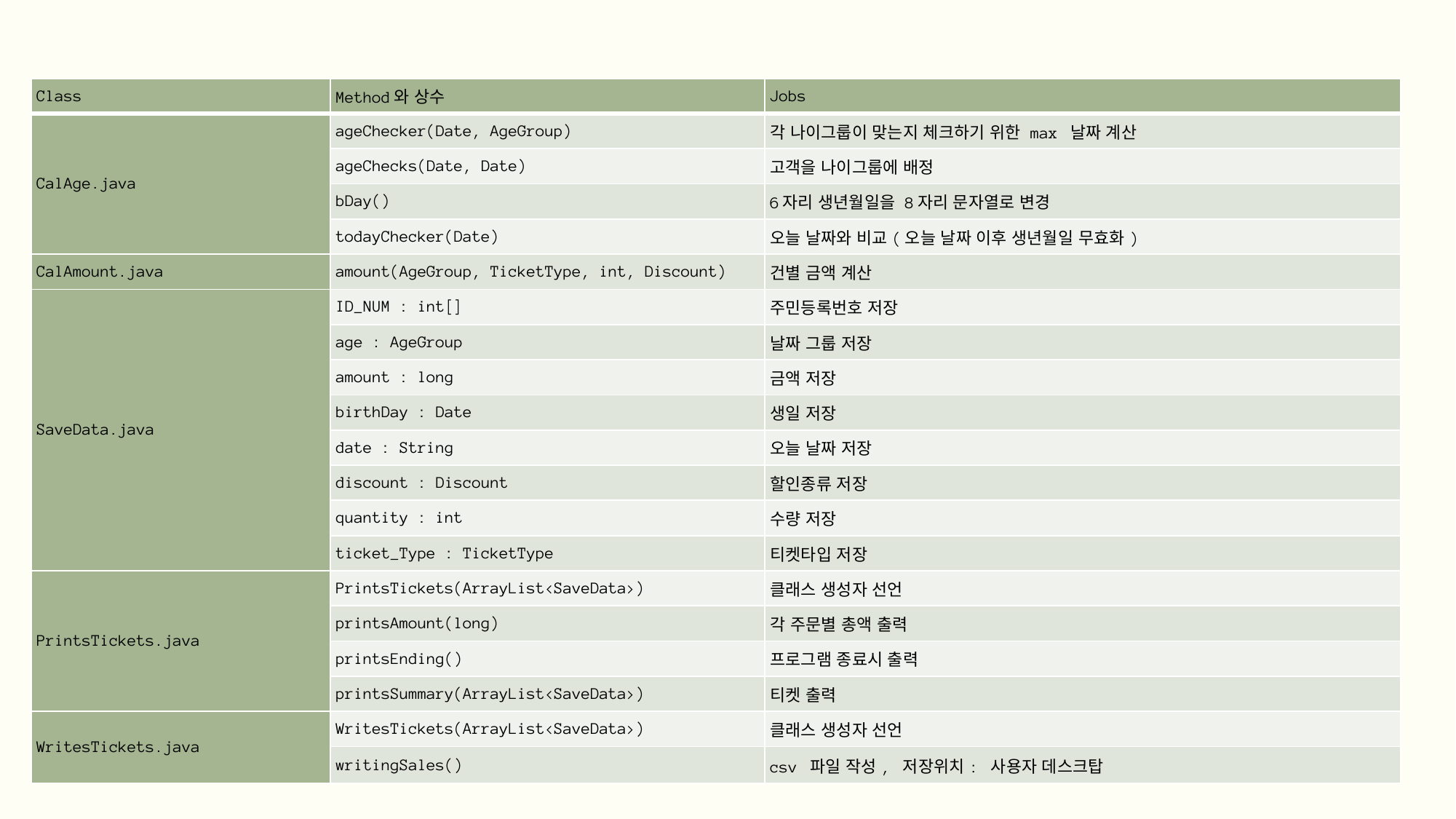

| Class | Method와 상수 | Jobs |
| --- | --- | --- |
| CalAge.java | ageChecker(Date, AgeGroup) | 각 나이그룹이 맞는지 체크하기 위한 max 날짜 계산 |
|  | ageChecks(Date, Date) | 고객을 나이그룹에 배정 |
|  | bDay() | 6자리 생년월일을 8자리 문자열로 변경 |
|  | todayChecker(Date) | 오늘 날짜와 비교(오늘 날짜 이후 생년월일 무효화) |
| CalAmount.java | amount(AgeGroup, TicketType, int, Discount) | 건별 금액 계산 |
| SaveData.java | ID\_NUM : int[] | 주민등록번호 저장 |
|  | age : AgeGroup | 날짜 그룹 저장 |
|  | amount : long | 금액 저장 |
|  | birthDay : Date | 생일 저장 |
|  | date : String | 오늘 날짜 저장 |
|  | discount : Discount | 할인종류 저장 |
|  | quantity : int | 수량 저장 |
|  | ticket\_Type : TicketType | 티켓타입 저장 |
| PrintsTickets.java | PrintsTickets(ArrayList<SaveData>) | 클래스 생성자 선언 |
|  | printsAmount(long) | 각 주문별 총액 출력 |
|  | printsEnding() | 프로그램 종료시 출력 |
|  | printsSummary(ArrayList<SaveData>) | 티켓 출력 |
| WritesTickets.java | WritesTickets(ArrayList<SaveData>) | 클래스 생성자 선언 |
|  | writingSales() | csv 파일 작성, 저장위치: 사용자 데스크탑 |